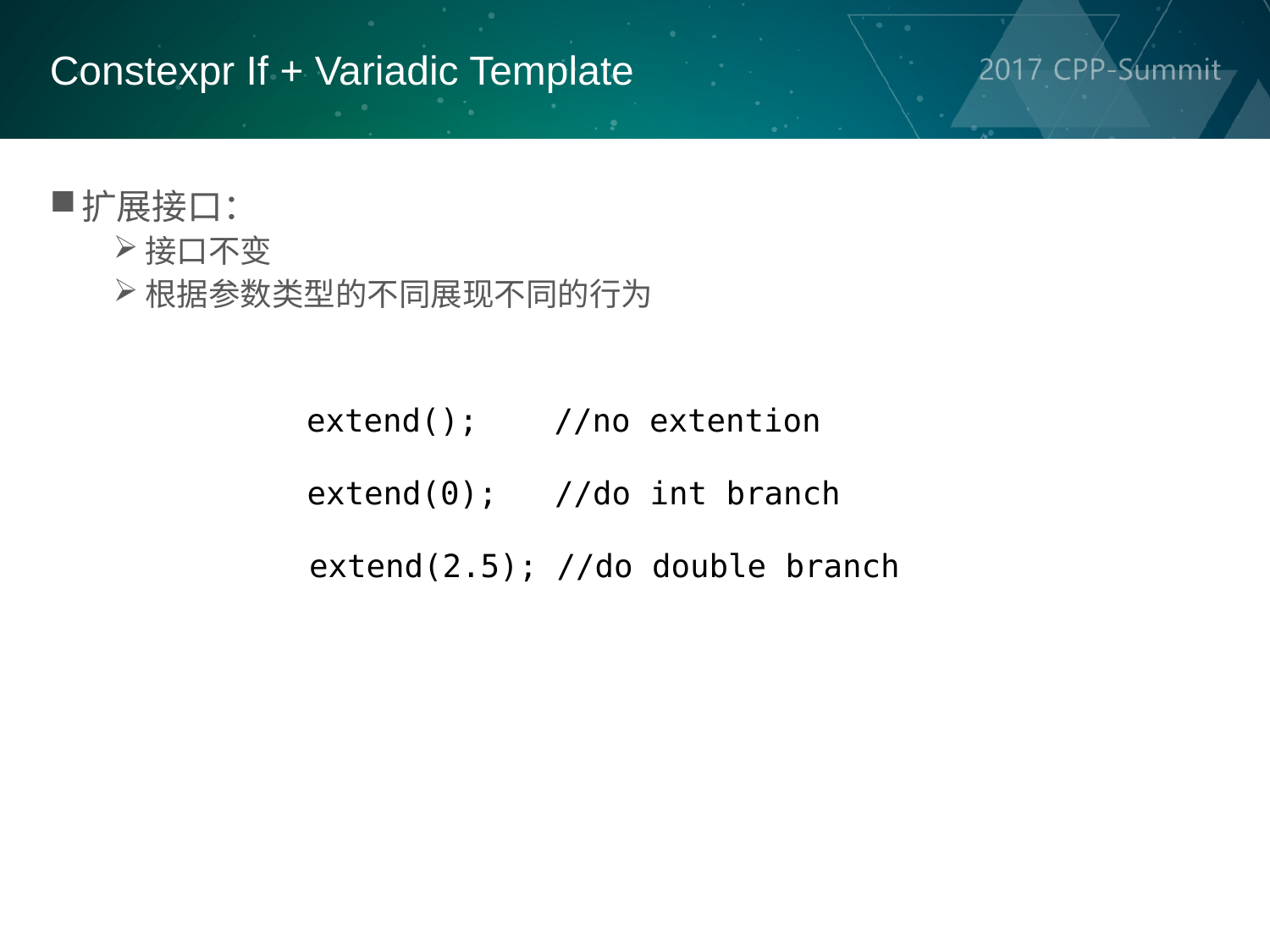

Constexpr If + Variadic Template
扩展接口：
接口不变
根据参数类型的不同展现不同的行为
extend();    //no extention
extend(0);   //do int branch
extend(2.5); //do double branch